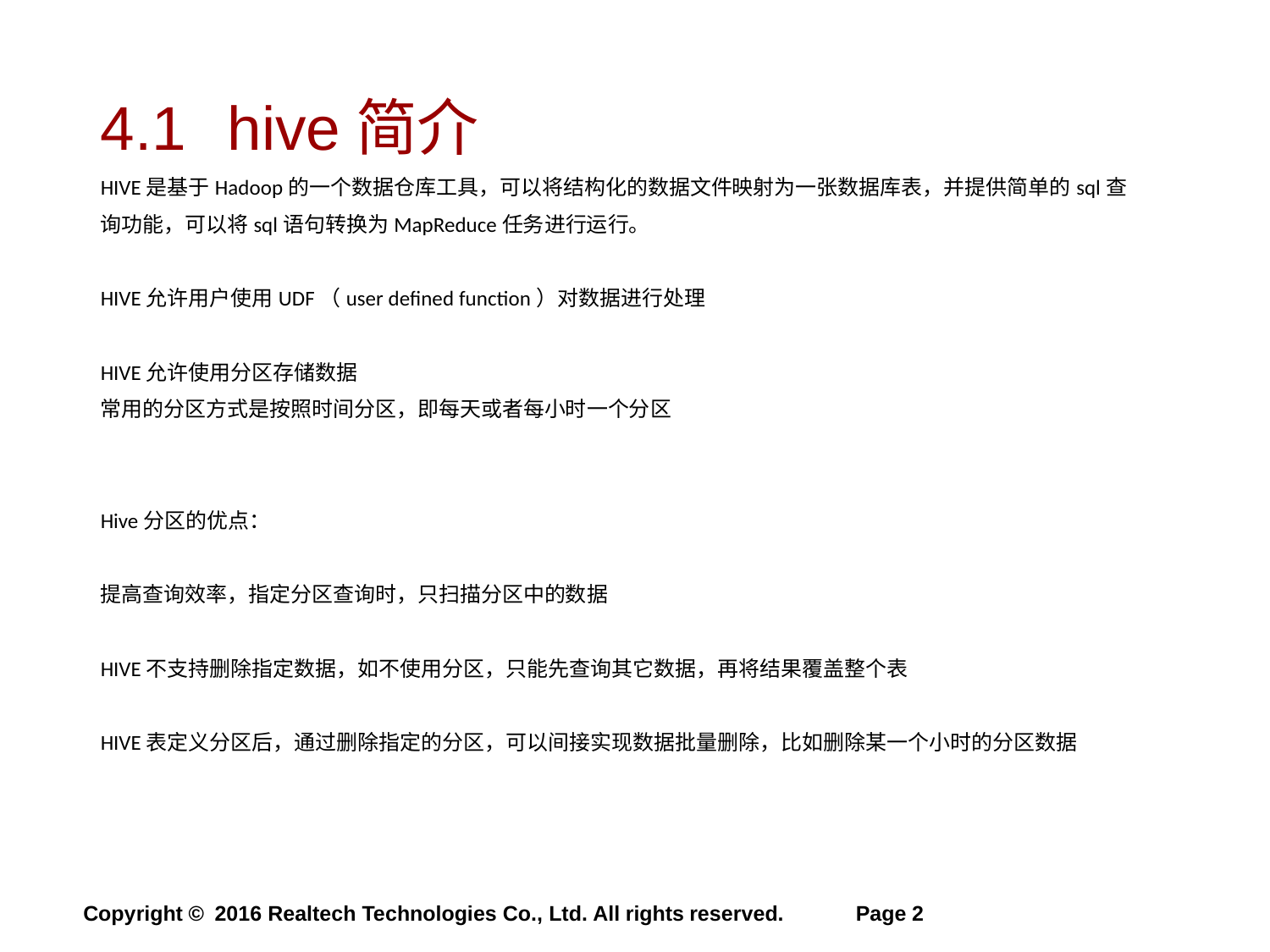

4.1	hive简介
HIVE是基于Hadoop的一个数据仓库工具，可以将结构化的数据文件映射为一张数据库表，并提供简单的sql查询功能，可以将sql语句转换为MapReduce任务进行运行。

HIVE允许用户使用UDF（user defined function）对数据进行处理

HIVE允许使用分区存储数据
常用的分区方式是按照时间分区，即每天或者每小时一个分区

Hive分区的优点：

提高查询效率，指定分区查询时，只扫描分区中的数据

HIVE不支持删除指定数据，如不使用分区，只能先查询其它数据，再将结果覆盖整个表

HIVE表定义分区后，通过删除指定的分区，可以间接实现数据批量删除，比如删除某一个小时的分区数据
Copyright ©  2016 Realtech Technologies Co., Ltd. All rights reserved.
Page 2